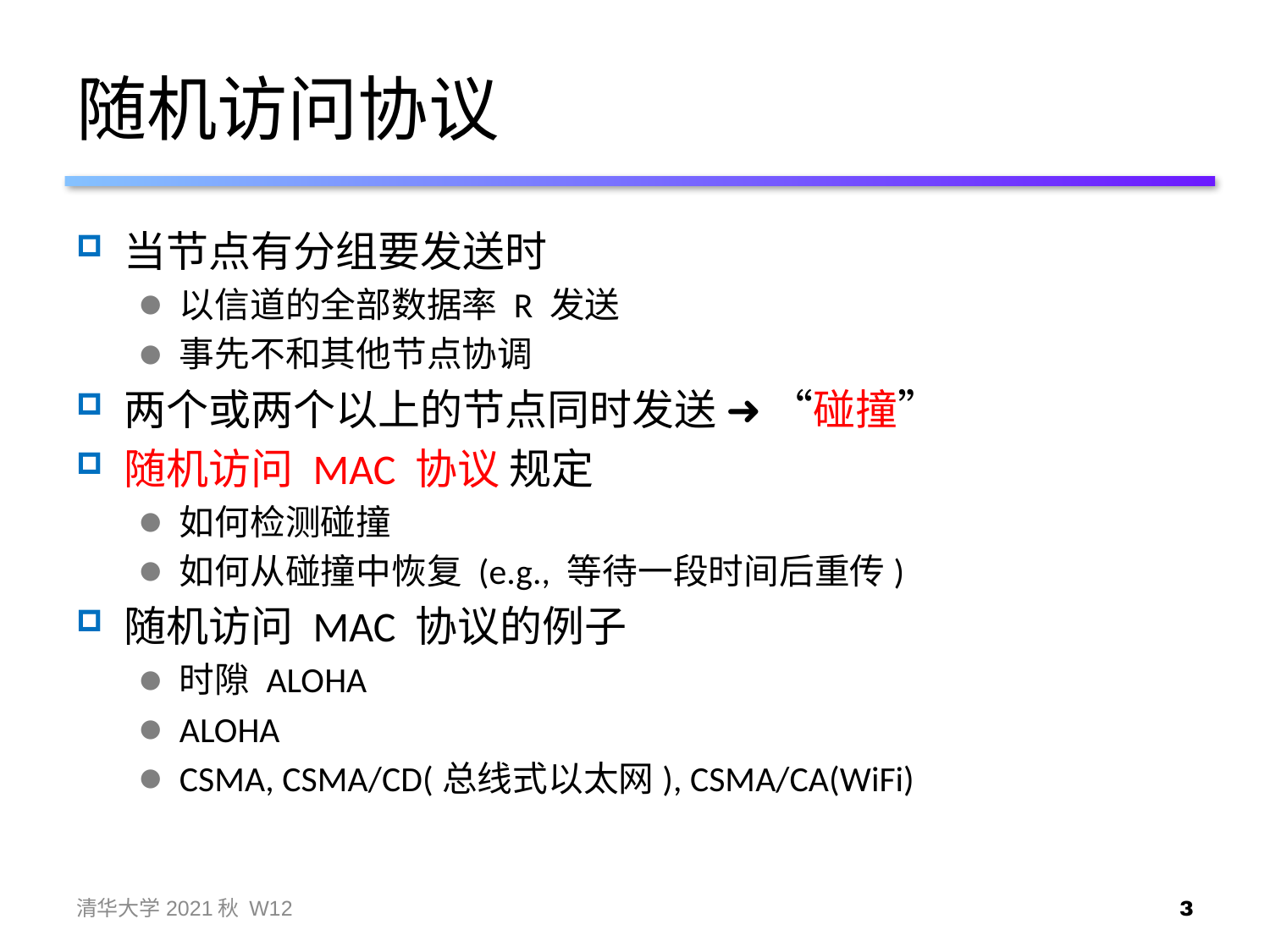

# 随机访问协议
当节点有分组要发送时
以信道的全部数据率 R 发送
事先不和其他节点协调
两个或两个以上的节点同时发送 ➜ “碰撞”
随机访问 MAC 协议 规定
如何检测碰撞
如何从碰撞中恢复 (e.g., 等待一段时间后重传)
随机访问 MAC 协议的例子
时隙 ALOHA
ALOHA
CSMA, CSMA/CD(总线式以太网), CSMA/CA(WiFi)
清华大学2021秋 W12
3